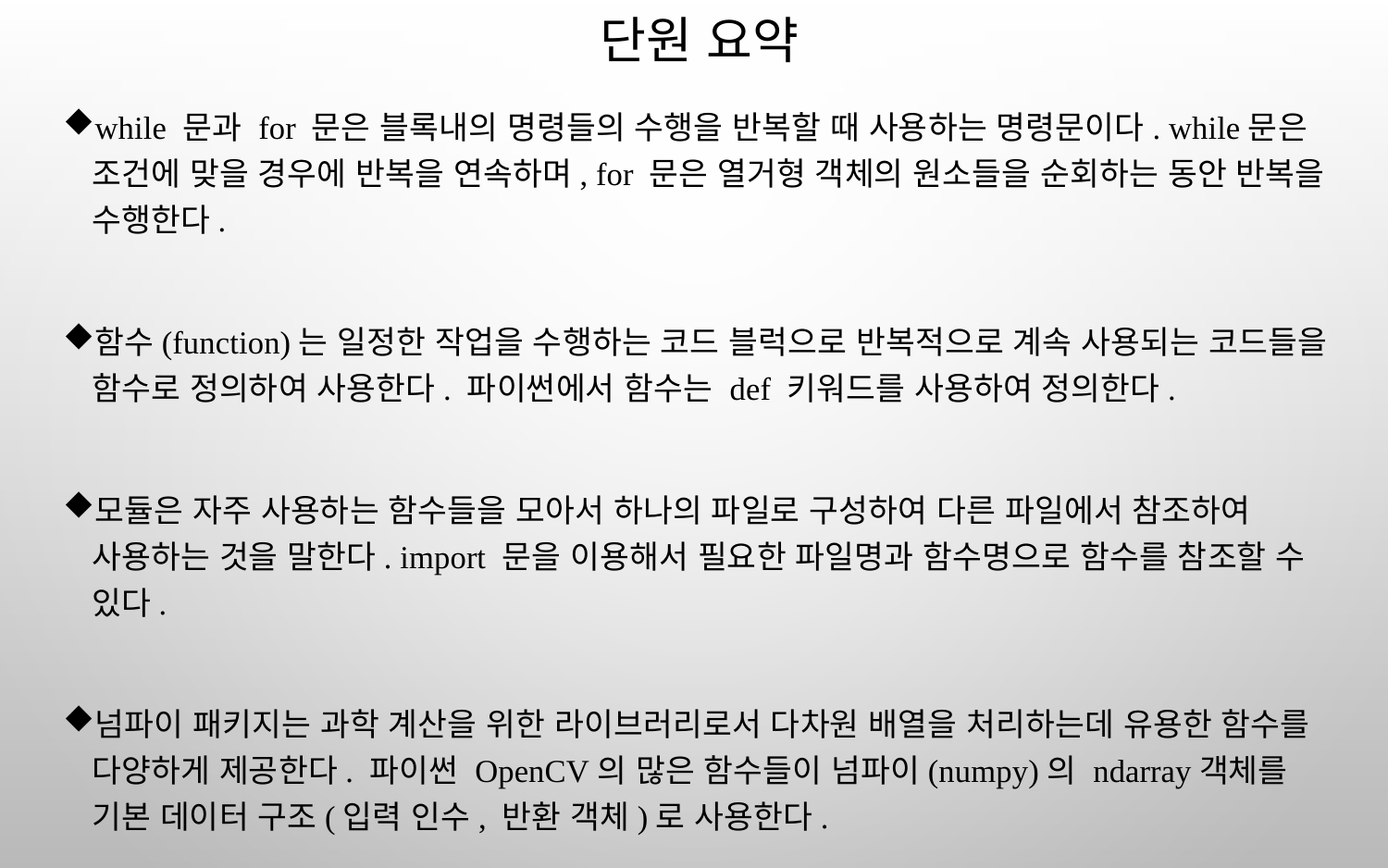

# 단원 요약
while 문과 for 문은 블록내의 명령들의 수행을 반복할 때 사용하는 명령문이다. while문은 조건에 맞을 경우에 반복을 연속하며, for 문은 열거형 객체의 원소들을 순회하는 동안 반복을 수행한다.

함수(function)는 일정한 작업을 수행하는 코드 블럭으로 반복적으로 계속 사용되는 코드들을 함수로 정의하여 사용한다. 파이썬에서 함수는 def 키워드를 사용하여 정의한다.

모듈은 자주 사용하는 함수들을 모아서 하나의 파일로 구성하여 다른 파일에서 참조하여 사용하는 것을 말한다. import 문을 이용해서 필요한 파일명과 함수명으로 함수를 참조할 수 있다.

넘파이 패키지는 과학 계산을 위한 라이브러리로서 다차원 배열을 처리하는데 유용한 함수를 다양하게 제공한다. 파이썬 OpenCV의 많은 함수들이 넘파이(numpy)의 ndarray객체를 기본 데이터 구조(입력 인수, 반환 객체)로 사용한다.